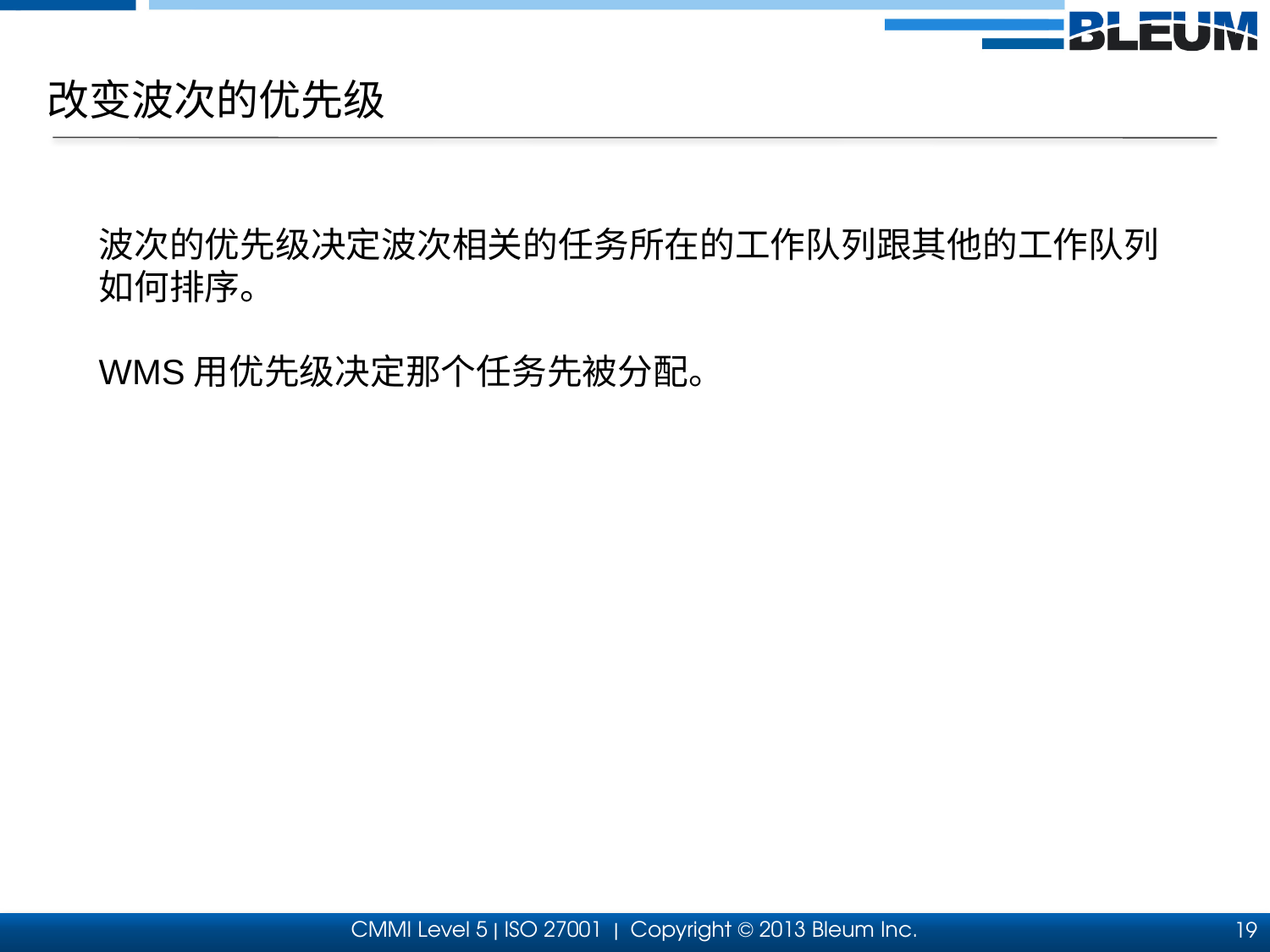

改变波次的优先级

波次的优先级决定波次相关的任务所在的工作队列跟其他的工作队列如何排序。

WMS用优先级决定那个任务先被分配。
19